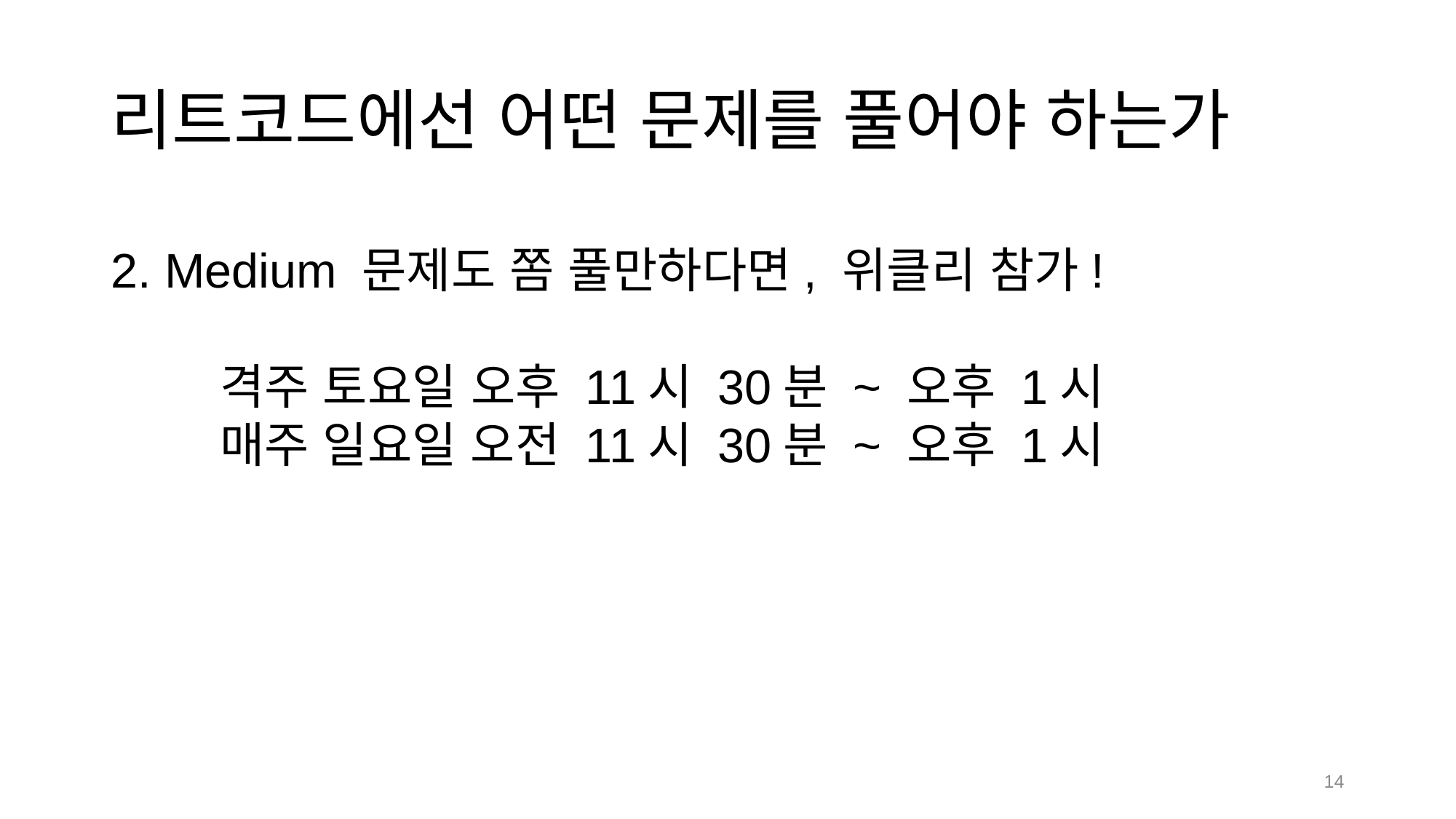

# 리트코드에선 어떤 문제를 풀어야 하는가
2. Medium 문제도 쫌 풀만하다면, 위클리 참가!

	격주 토요일 오후 11시 30분 ~ 오후 1시
	매주 일요일 오전 11시 30분 ~ 오후 1시
14